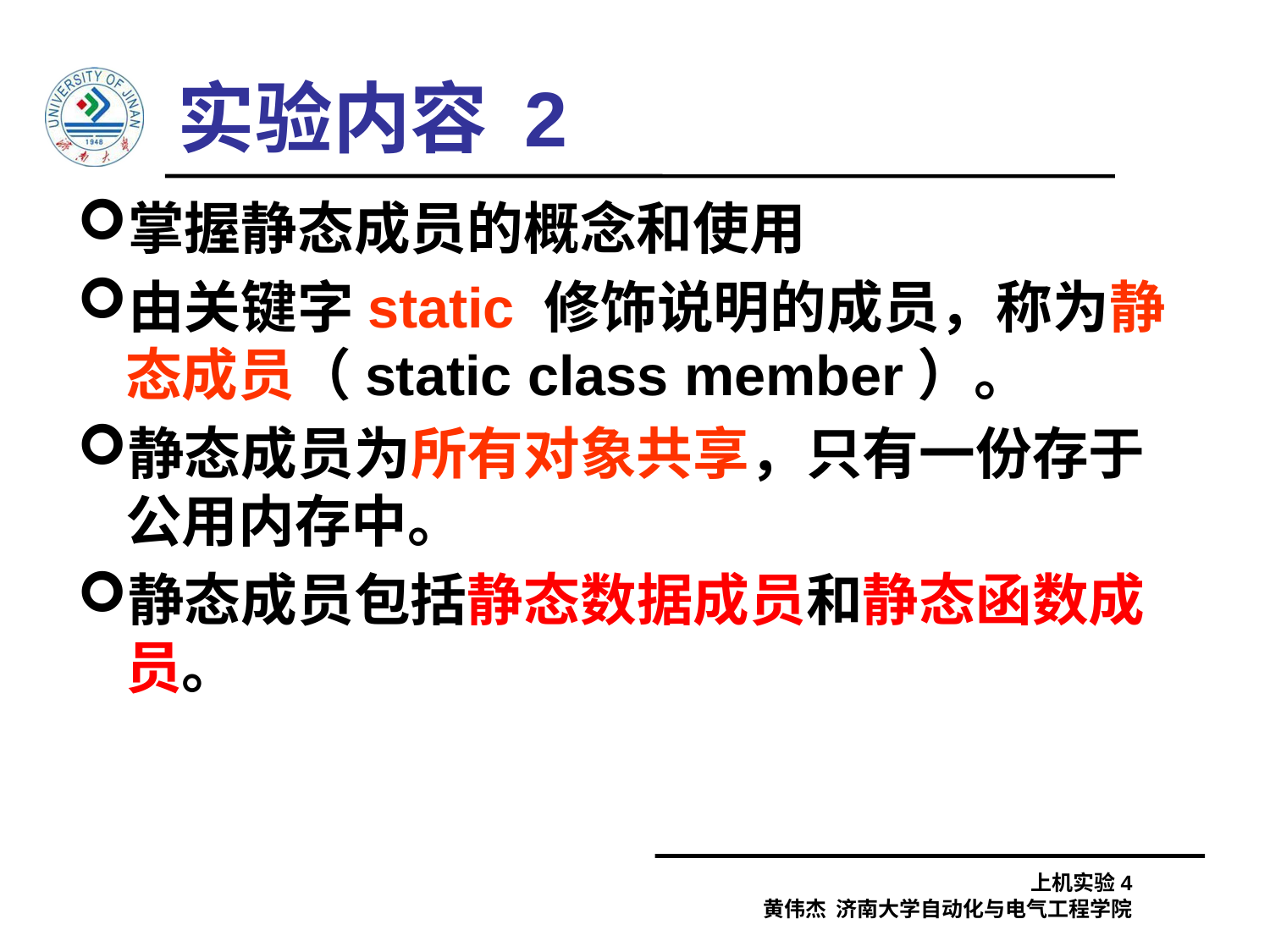

# 实验内容 2
掌握静态成员的概念和使用
由关键字static 修饰说明的成员，称为静态成员（static class member）。
静态成员为所有对象共享，只有一份存于公用内存中。
静态成员包括静态数据成员和静态函数成员。